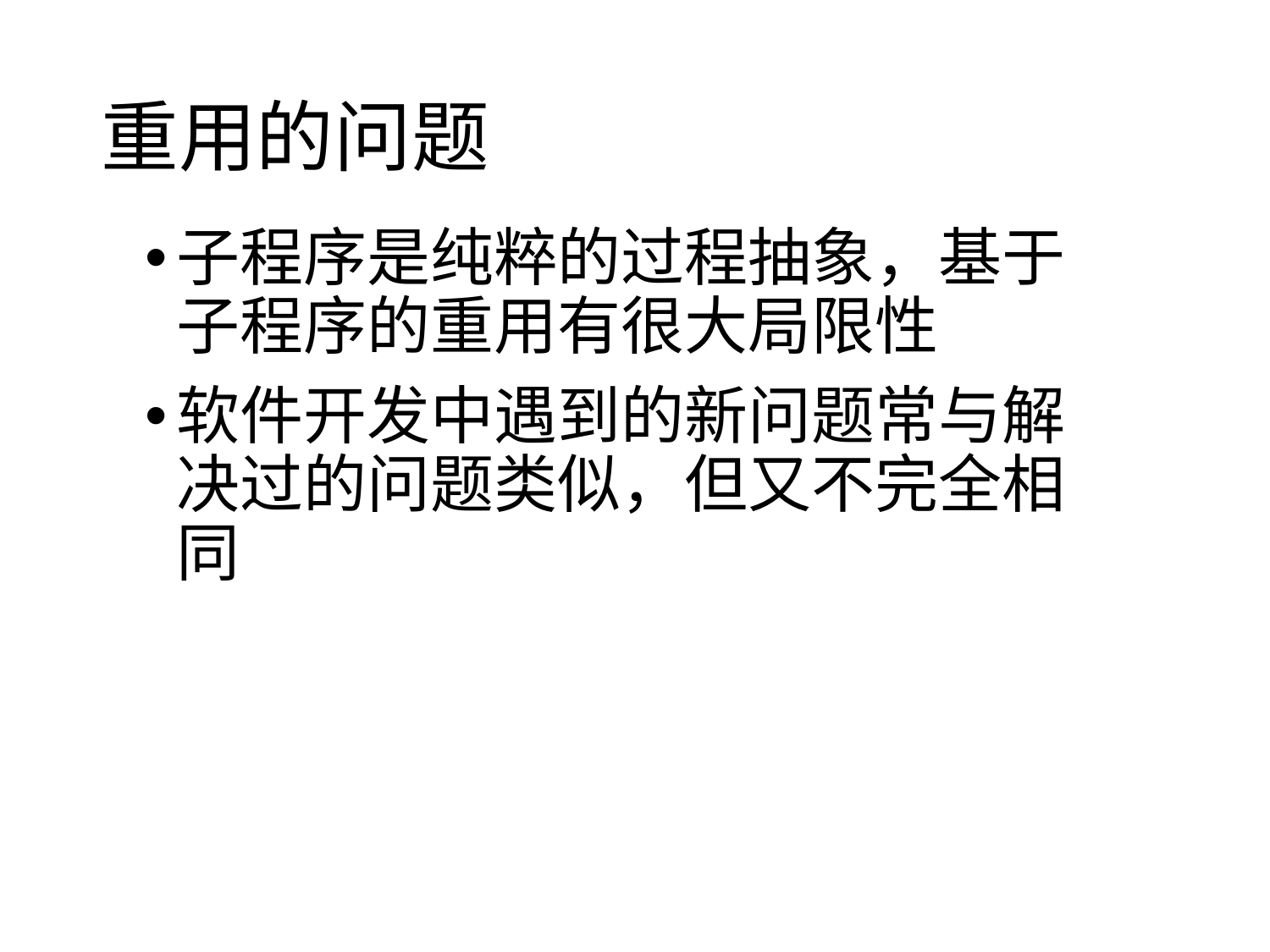

重用的问题
子程序是纯粹的过程抽象，基于子程序的重用有很大局限性
软件开发中遇到的新问题常与解决过的问题类似，但又不完全相同